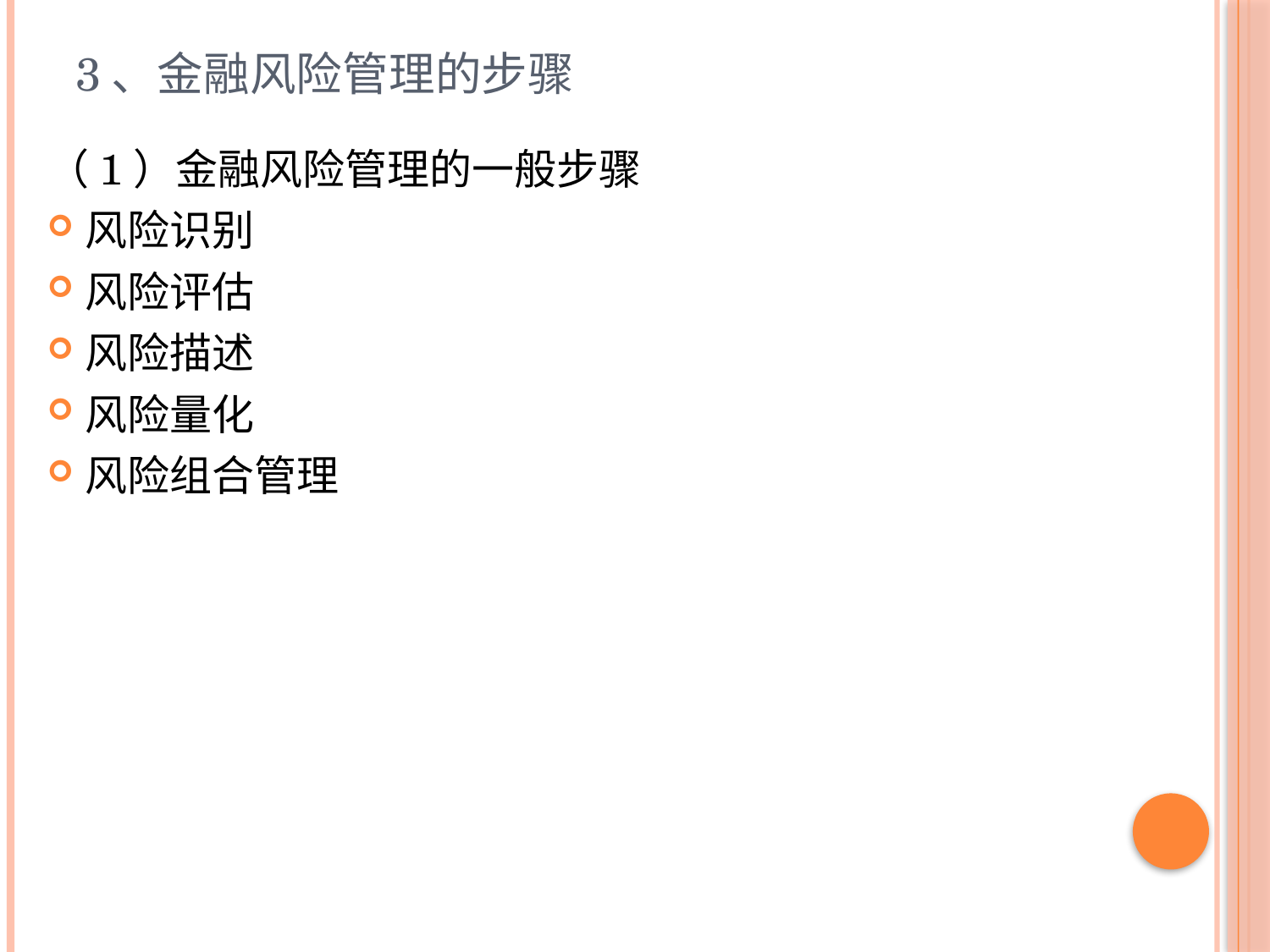

# 3、金融风险管理的步骤
（1）金融风险管理的一般步骤
风险识别
风险评估
风险描述
风险量化
风险组合管理